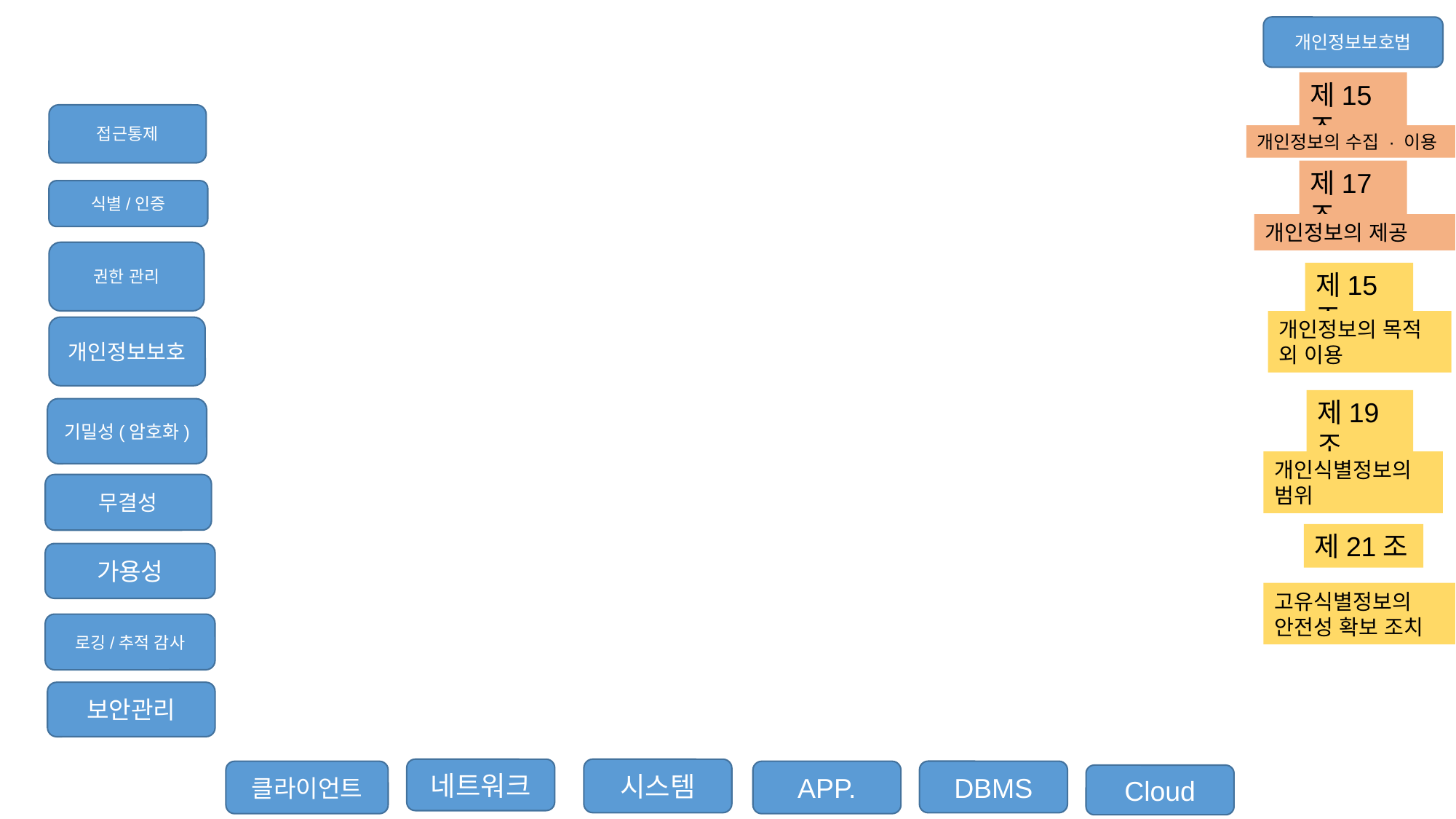

개인정보보호법
제15조
접근통제
개인정보의 수집 · 이용
제17조
식별/인증
개인정보의 제공
권한 관리
제15조
개인정보의 목적 외 이용
개인정보보호
제19조
기밀성(암호화)
개인식별정보의
범위
무결성
제21조
가용성
고유식별정보의 안전성 확보 조치
로깅/추적 감사
보안관리
네트워크
시스템
DBMS
클라이언트
APP.
Cloud